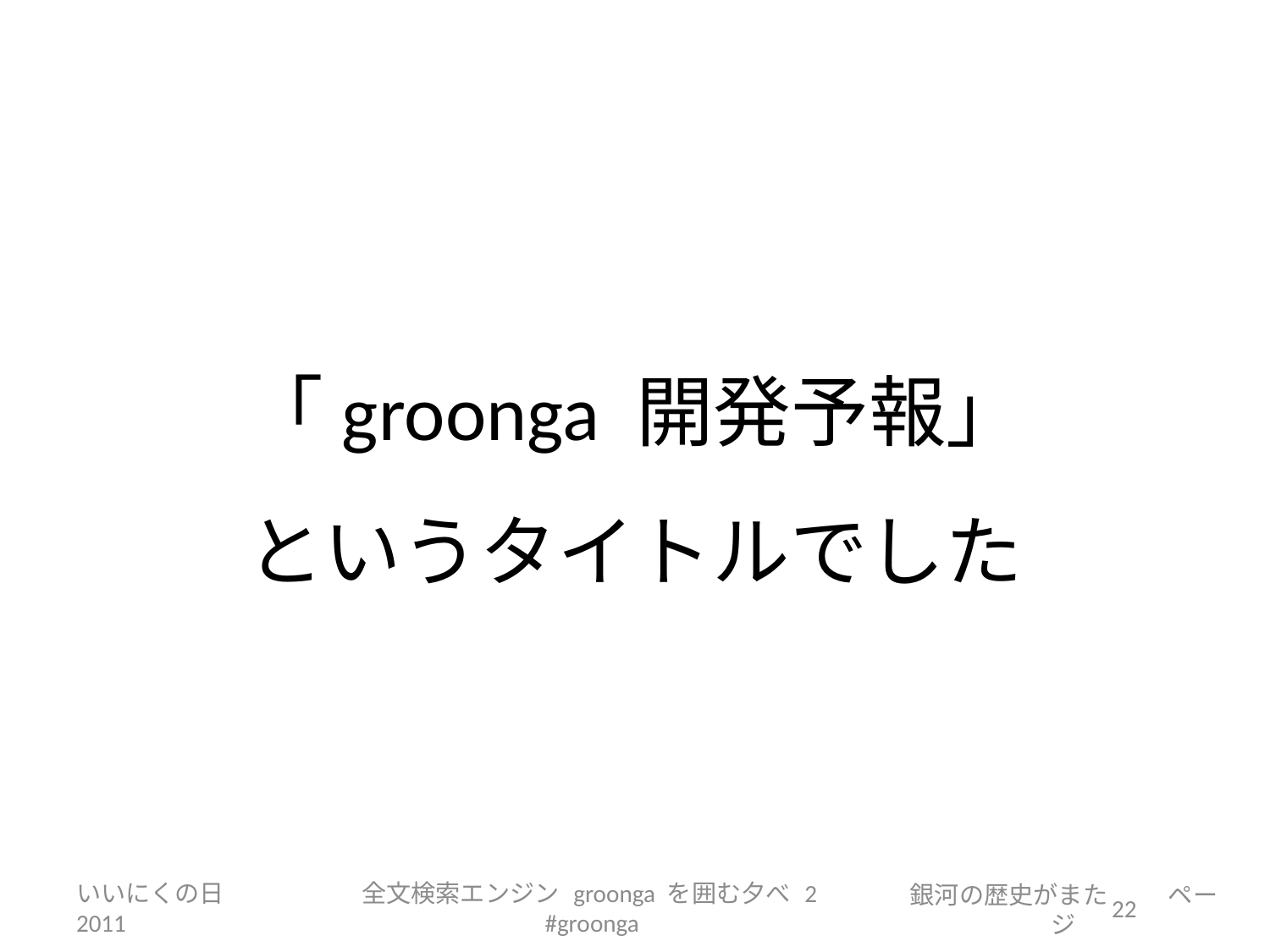

# 「groonga 開発予報」 というタイトルでした
いいにくの日 2011
全文検索エンジン groonga を囲む夕べ 2  #groonga
22